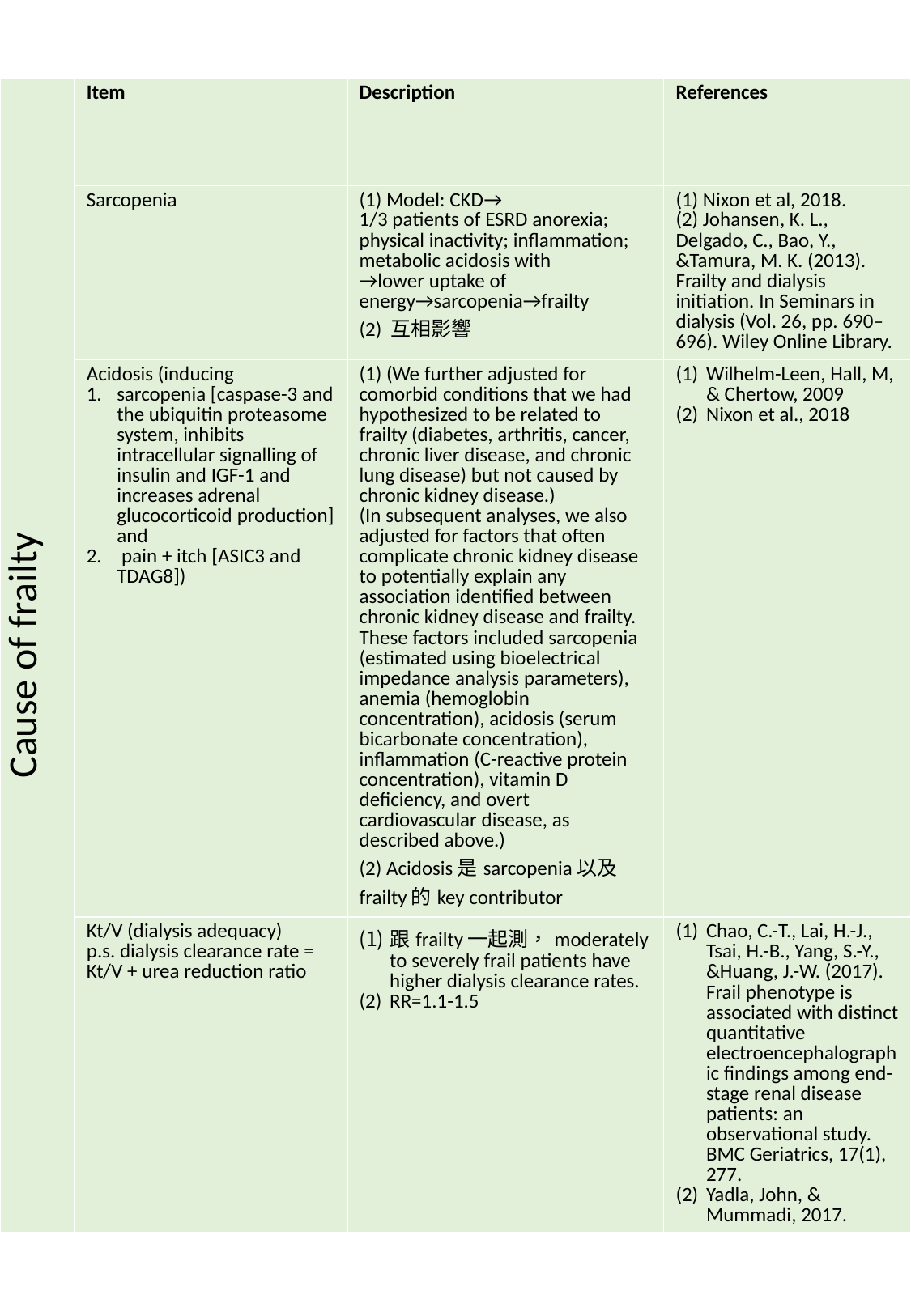

| Cause of frailty | Item | Description | References |
| --- | --- | --- | --- |
|  | Sarcopenia | (1) Model: CKD→ 1/3 patients of ESRD anorexia; physical inactivity; inflammation; metabolic acidosis with →lower uptake of energy→sarcopenia→frailty (2) 互相影響 | (1) Nixon et al, 2018. (2) Johansen, K. L., Delgado, C., Bao, Y., &Tamura, M. K. (2013). Frailty and dialysis initiation. In Seminars in dialysis (Vol. 26, pp. 690–696). Wiley Online Library. |
|  | Acidosis (inducing sarcopenia [caspase-3 and the ubiquitin proteasome system, inhibits intracellular signalling of insulin and IGF-1 and increases adrenal glucocorticoid production] and pain + itch [ASIC3 and TDAG8]) | (1) (We further adjusted for comorbid conditions that we had hypothesized to be related to frailty (diabetes, arthritis, cancer, chronic liver disease, and chronic lung disease) but not caused by chronic kidney disease.) (In subsequent analyses, we also adjusted for factors that often complicate chronic kidney disease to potentially explain any association identified between chronic kidney disease and frailty. These factors included sarcopenia (estimated using bioelectrical impedance analysis parameters), anemia (hemoglobin concentration), acidosis (serum bicarbonate concentration), inflammation (C-reactive protein concentration), vitamin D deficiency, and overt cardiovascular disease, as described above.) (2) Acidosis是sarcopenia以及frailty的key contributor | Wilhelm-Leen, Hall, M, & Chertow, 2009 Nixon et al., 2018 |
|  | Kt/V (dialysis adequacy) p.s. dialysis clearance rate = Kt/V + urea reduction ratio | 跟frailty一起測，moderately to severely frail patients have higher dialysis clearance rates. RR=1.1-1.5 | Chao, C.-T., Lai, H.-J., Tsai, H.-B., Yang, S.-Y., &Huang, J.-W. (2017). Frail phenotype is associated with distinct quantitative electroencephalographic findings among end-stage renal disease patients: an observational study. BMC Geriatrics, 17(1), 277. Yadla, John, & Mummadi, 2017. |
#